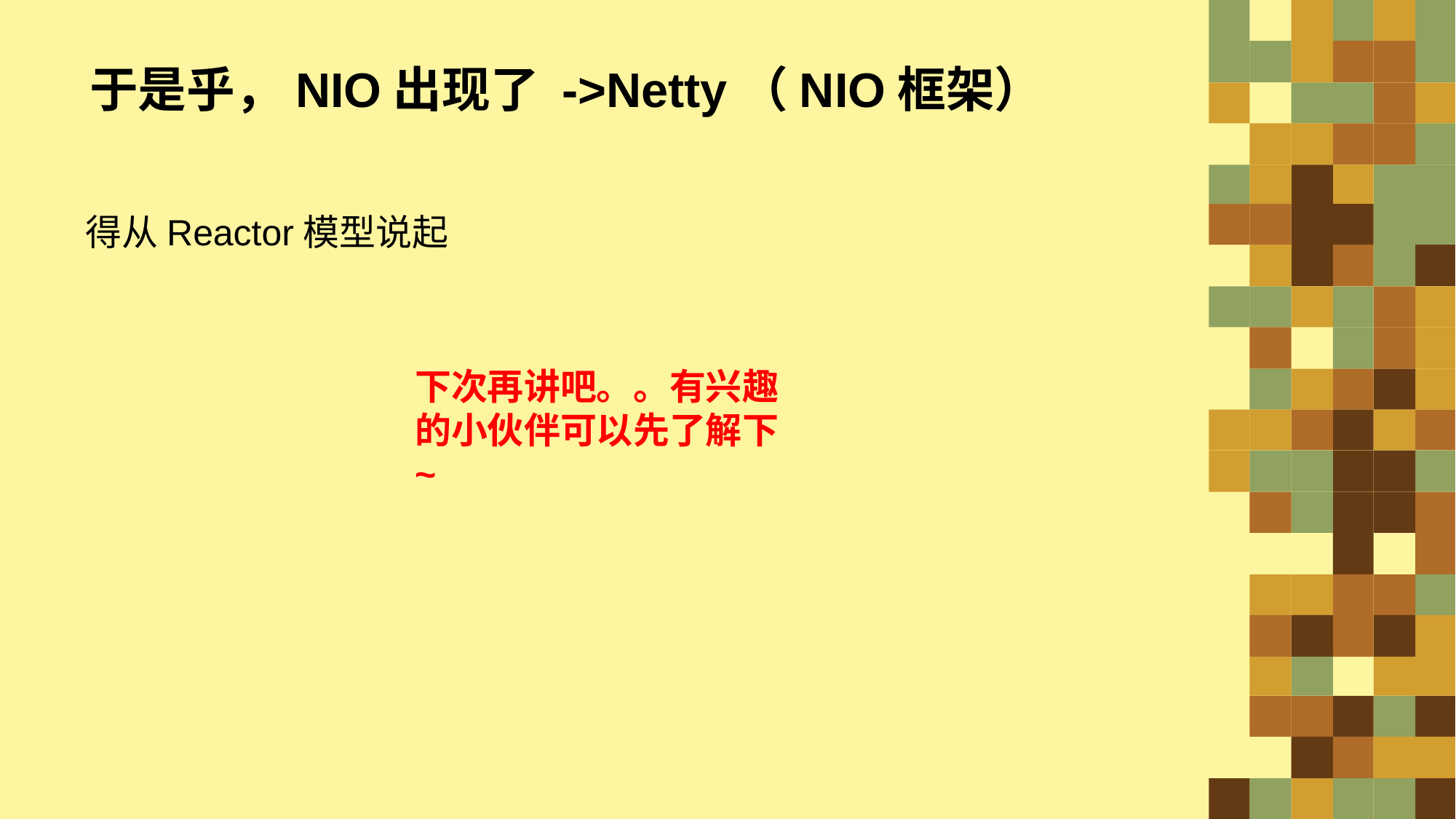

于是乎，NIO出现了 ->Netty（NIO框架）
得从Reactor模型说起

下次再讲吧。。有兴趣的小伙伴可以先了解下~